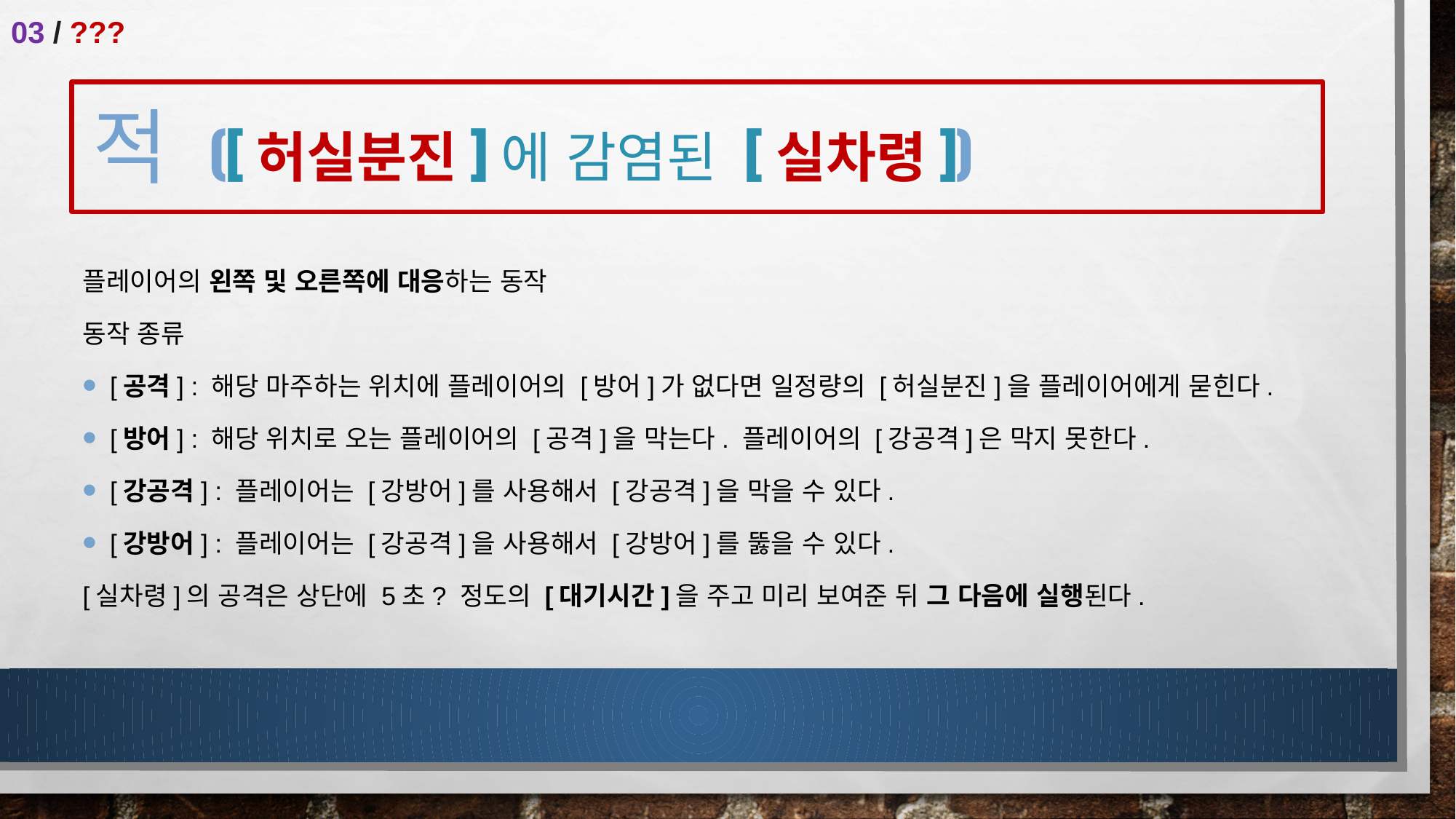

03 / ???

# 적 ([허실분진]에 감염된 [실차령])
플레이어의 왼쪽 및 오른쪽에 대응하는 동작
동작 종류
[공격] : 해당 마주하는 위치에 플레이어의 [방어]가 없다면 일정량의 [허실분진]을 플레이어에게 묻힌다.
[방어] : 해당 위치로 오는 플레이어의 [공격]을 막는다. 플레이어의 [강공격]은 막지 못한다.
[강공격] : 플레이어는 [강방어]를 사용해서 [강공격]을 막을 수 있다.
[강방어] : 플레이어는 [강공격]을 사용해서 [강방어]를 뚫을 수 있다.
[실차령]의 공격은 상단에 5초? 정도의 [대기시간]을 주고 미리 보여준 뒤 그 다음에 실행된다.